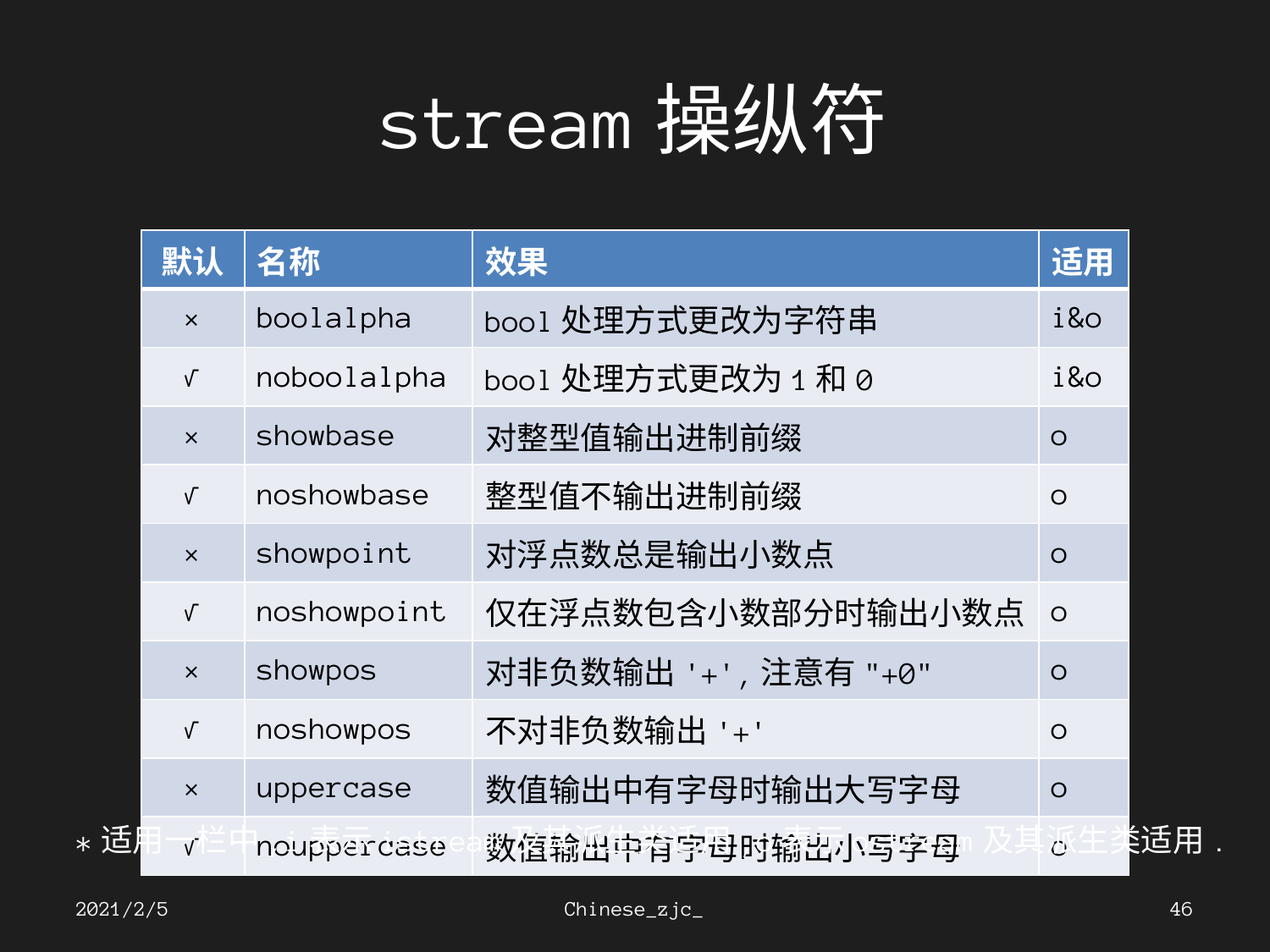

# stream操纵符
| 默认 | 名称 | 效果 | 适用 |
| --- | --- | --- | --- |
| × | boolalpha | bool处理方式更改为字符串 | i&o |
| √ | noboolalpha | bool处理方式更改为1和0 | i&o |
| × | showbase | 对整型值输出进制前缀 | o |
| √ | noshowbase | 整型值不输出进制前缀 | o |
| × | showpoint | 对浮点数总是输出小数点 | o |
| √ | noshowpoint | 仅在浮点数包含小数部分时输出小数点 | o |
| × | showpos | 对非负数输出'+',注意有"+0" | o |
| √ | noshowpos | 不对非负数输出'+' | o |
| × | uppercase | 数值输出中有字母时输出大写字母 | o |
| √ | nouppercase | 数值输出中有字母时输出小写字母 | o |
*适用一栏中,i表示istream及其派生类适用,o表示ostream及其派生类适用.
2021/2/5
Chinese_zjc_
46